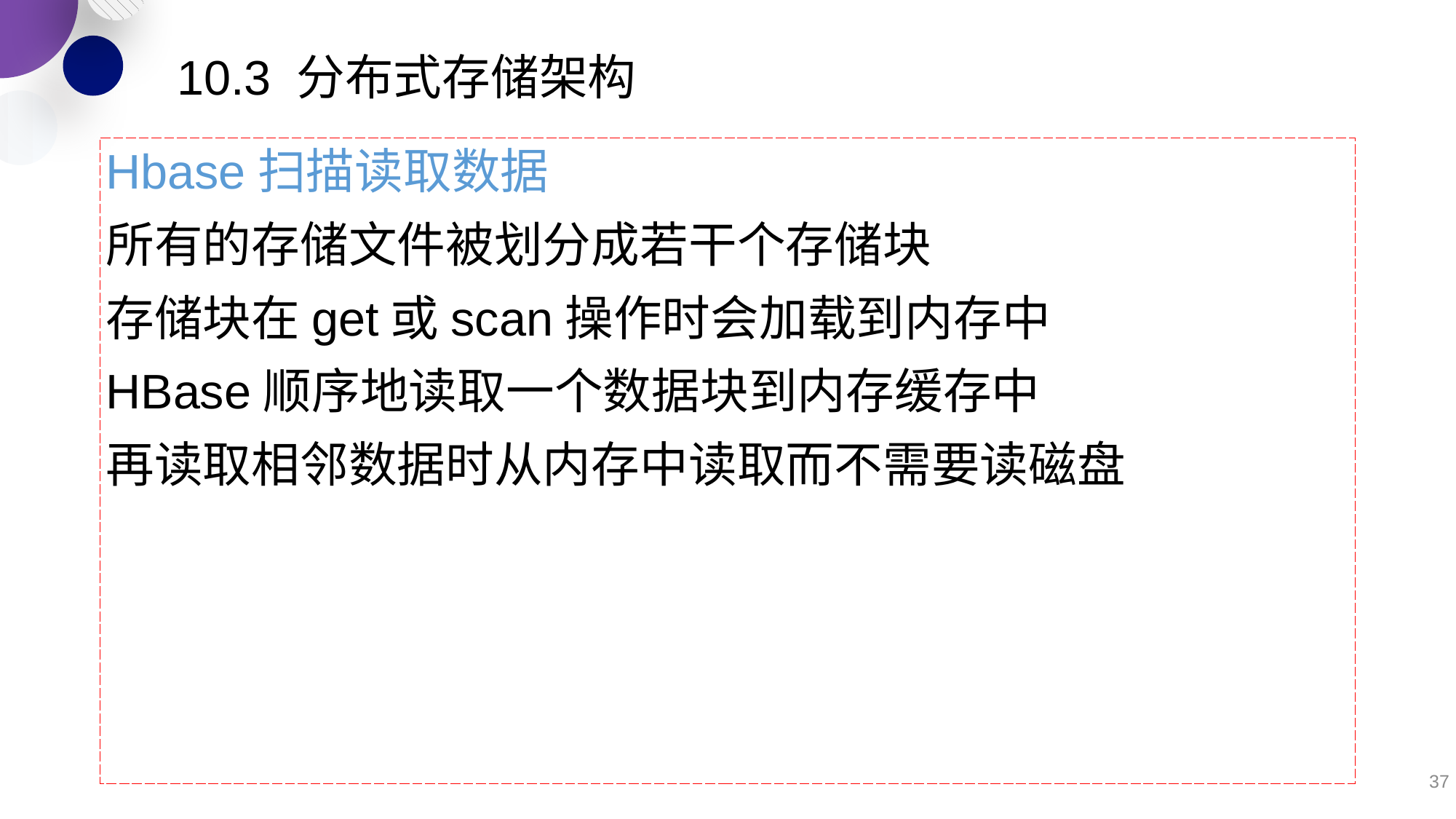

# 10.3 分布式存储架构
Hbase扫描读取数据
所有的存储文件被划分成若干个存储块
存储块在get或scan操作时会加载到内存中
HBase顺序地读取一个数据块到内存缓存中
再读取相邻数据时从内存中读取而不需要读磁盘

37